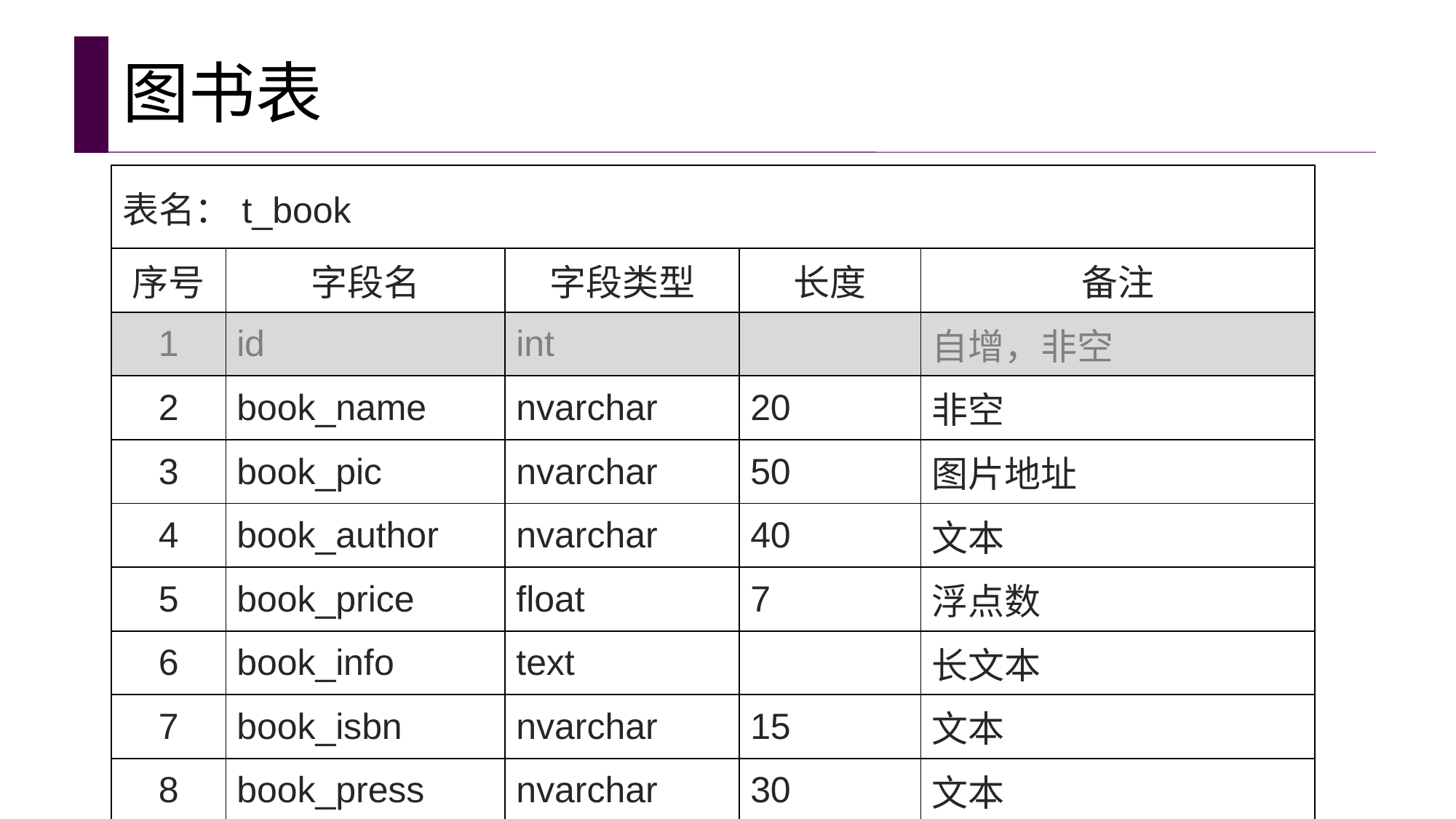

# 图书表
| 表名：t\_book |  |  |  |  |
| --- | --- | --- | --- | --- |
| 序号 | 字段名 | 字段类型 | 长度 | 备注 |
| 1 | id | int |  | 自增，非空 |
| 2 | book\_name | nvarchar | 20 | 非空 |
| 3 | book\_pic | nvarchar | 50 | 图片地址 |
| 4 | book\_author | nvarchar | 40 | 文本 |
| 5 | book\_price | float | 7 | 浮点数 |
| 6 | book\_info | text |  | 长文本 |
| 7 | book\_isbn | nvarchar | 15 | 文本 |
| 8 | book\_press | nvarchar | 30 | 文本 |
| 9 | book\_date | datetime | 19 | 出版日期，自动生成 |